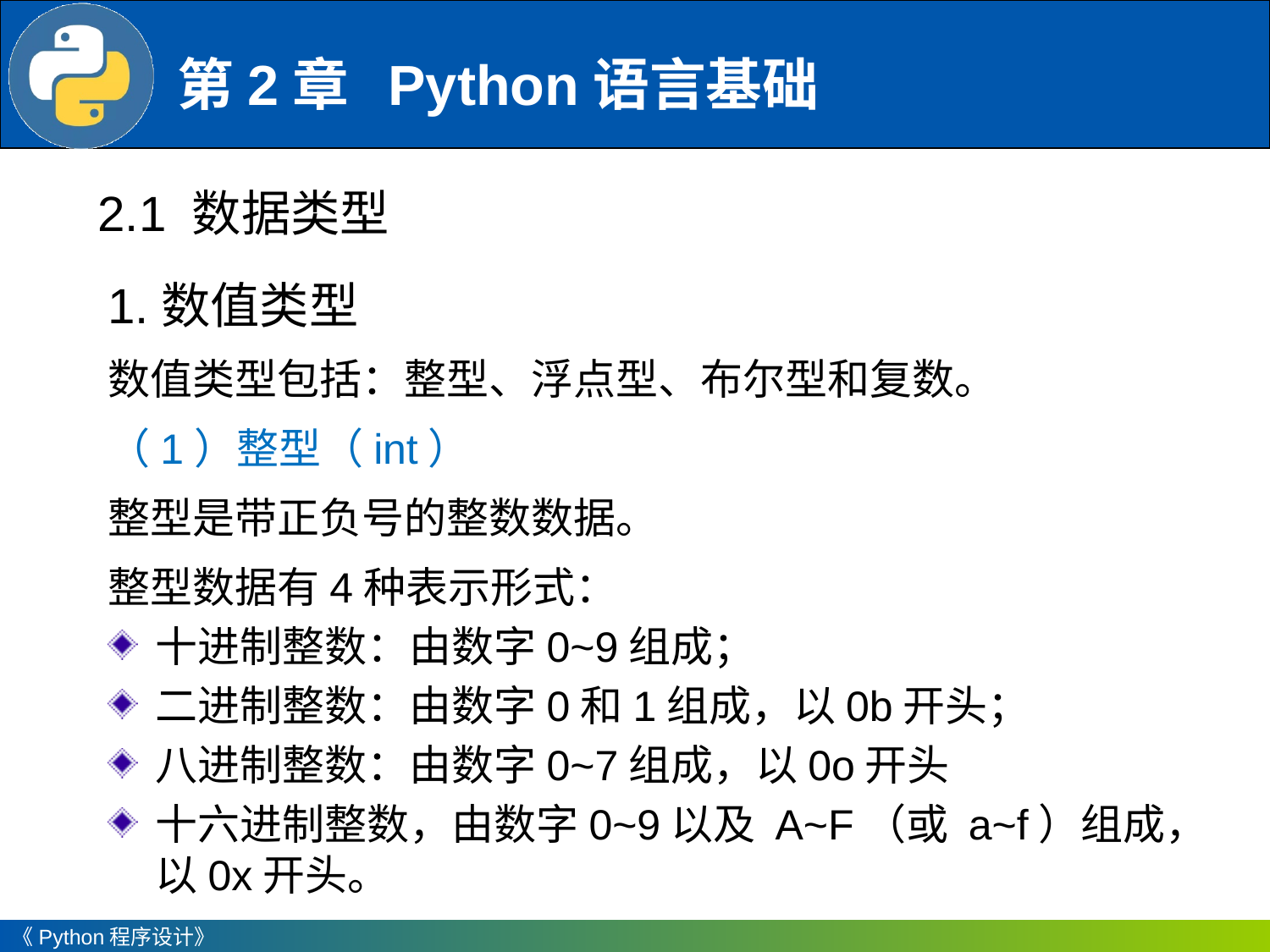

2.1 数据类型
1.数值类型
数值类型包括：整型、浮点型、布尔型和复数。
（1）整型（int）
整型是带正负号的整数数据。
整型数据有4种表示形式：
十进制整数：由数字0~9组成；
二进制整数：由数字0和1组成，以0b开头；
八进制整数：由数字0~7组成，以0o开头
十六进制整数，由数字0~9以及 A~F（或 a~f）组成，以0x开头。